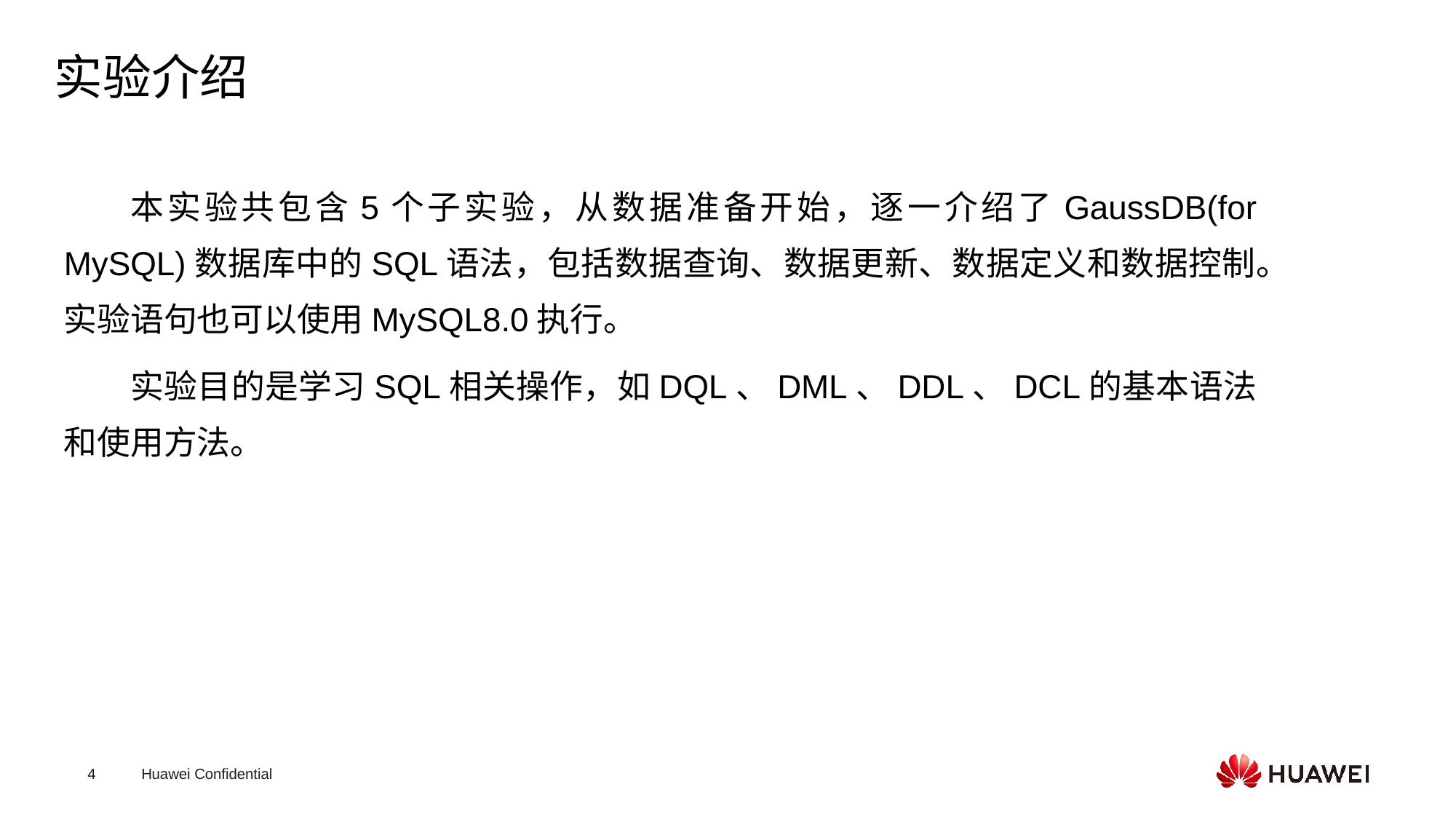

# 实验介绍
本实验共包含5个子实验，从数据准备开始，逐一介绍了GaussDB(for MySQL)数据库中的SQL语法，包括数据查询、数据更新、数据定义和数据控制。实验语句也可以使用MySQL8.0执行。
实验目的是学习SQL相关操作，如DQL、DML、DDL、DCL的基本语法和使用方法。